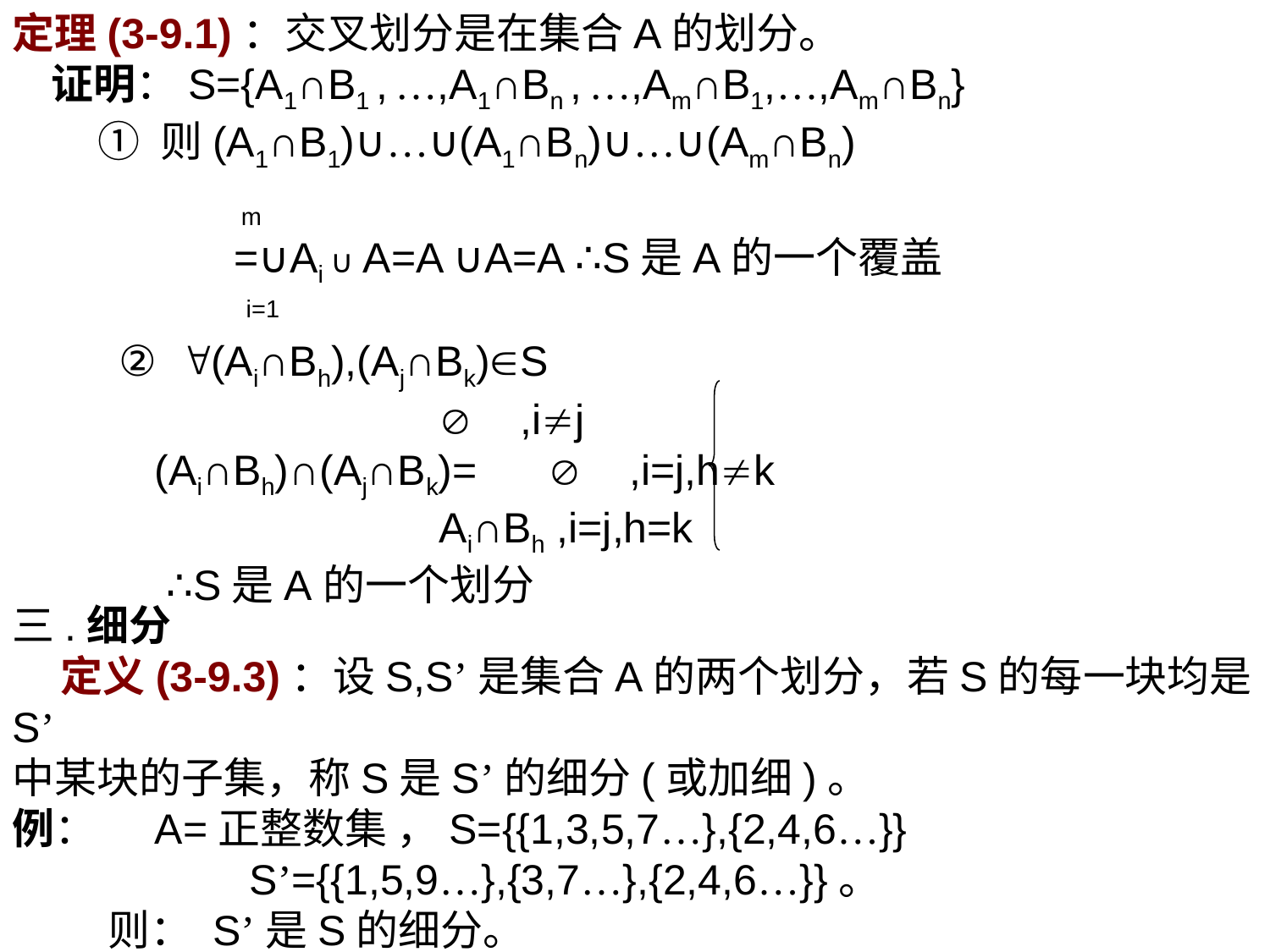

定理(3-9.1)：交叉划分是在集合A的划分。
   证明：S={A1∩B1 , …,A1∩Bn , …,Am∩B1,…,Am∩Bn}
         ① 则(A1∩B1)∪…∪(A1∩Bn)∪…∪(Am∩Bn)
               m
        =∪Ai ∪ A=A ∪A=A ∴S是A的一个覆盖
         i=1
         ②  ∀(Ai∩Bh),(Aj∩Bk)∈S
                                    ∅    ,i≠j
            (Ai∩Bh)∩(Aj∩Bk)=      ∅    ,i=j,h≠k
                                    Ai∩Bh ,i=j,h=k
             ∴S是A的一个划分

三.细分
    定义(3-9.3)：设S,S’是集合A的两个划分，若S的每一块均是S’
中某块的子集，称S是S’的细分(或加细)。
例：     A=正整数集 ，S={{1,3,5,7…},{2,4,6…}}
                    S’={{1,5,9…},{3,7…},{2,4,6…}}。
         则： S’是S的细分。
  返回